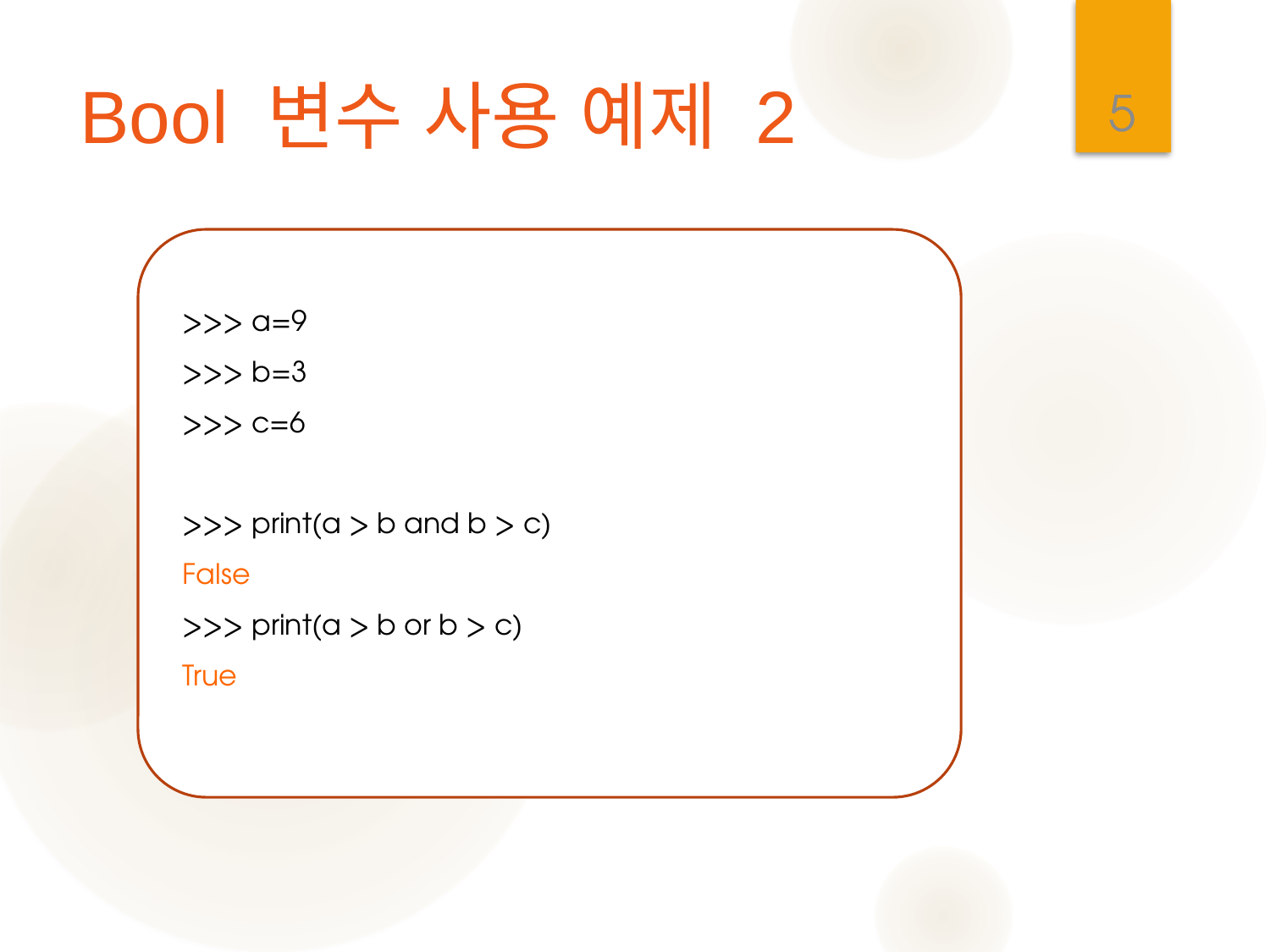

5
# Bool 변수 사용 예제 2

>>> a=9
>>> b=3
>>> c=6

>>> print(a > b and b > c)
False
>>> print(a > b or b > c)
True